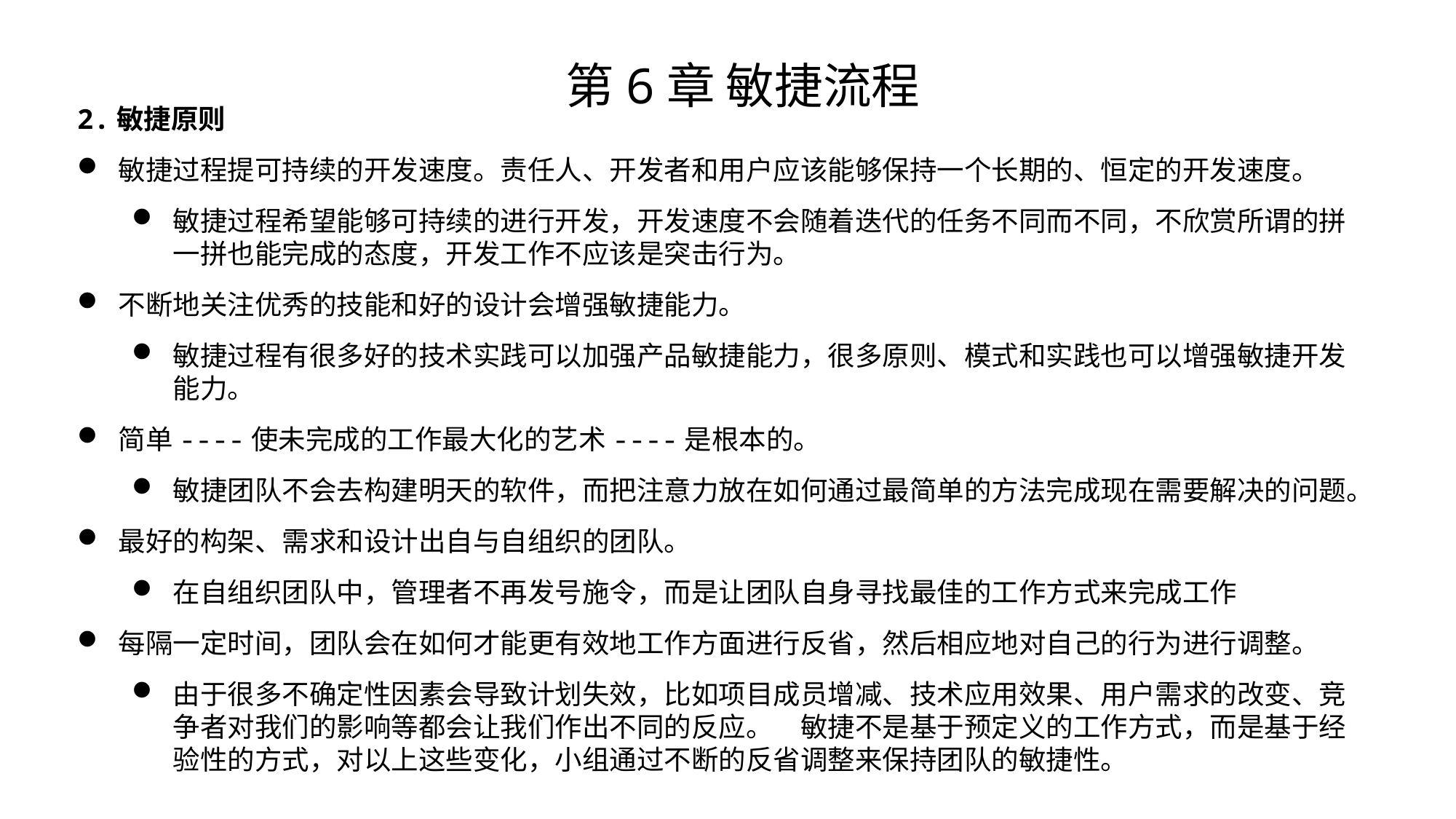

第6章 敏捷流程
2.敏捷原则
敏捷过程提可持续的开发速度。责任人、开发者和用户应该能够保持一个长期的、恒定的开发速度。
敏捷过程希望能够可持续的进行开发，开发速度不会随着迭代的任务不同而不同，不欣赏所谓的拼一拼也能完成的态度，开发工作不应该是突击行为。
不断地关注优秀的技能和好的设计会增强敏捷能力。
敏捷过程有很多好的技术实践可以加强产品敏捷能力，很多原则、模式和实践也可以增强敏捷开发能力。
简单----使未完成的工作最大化的艺术----是根本的。
敏捷团队不会去构建明天的软件，而把注意力放在如何通过最简单的方法完成现在需要解决的问题。
最好的构架、需求和设计出自与自组织的团队。
在自组织团队中，管理者不再发号施令，而是让团队自身寻找最佳的工作方式来完成工作
每隔一定时间，团队会在如何才能更有效地工作方面进行反省，然后相应地对自己的行为进行调整。
由于很多不确定性因素会导致计划失效，比如项目成员增减、技术应用效果、用户需求的改变、竞争者对我们的影响等都会让我们作出不同的反应。　敏捷不是基于预定义的工作方式，而是基于经验性的方式，对以上这些变化，小组通过不断的反省调整来保持团队的敏捷性。